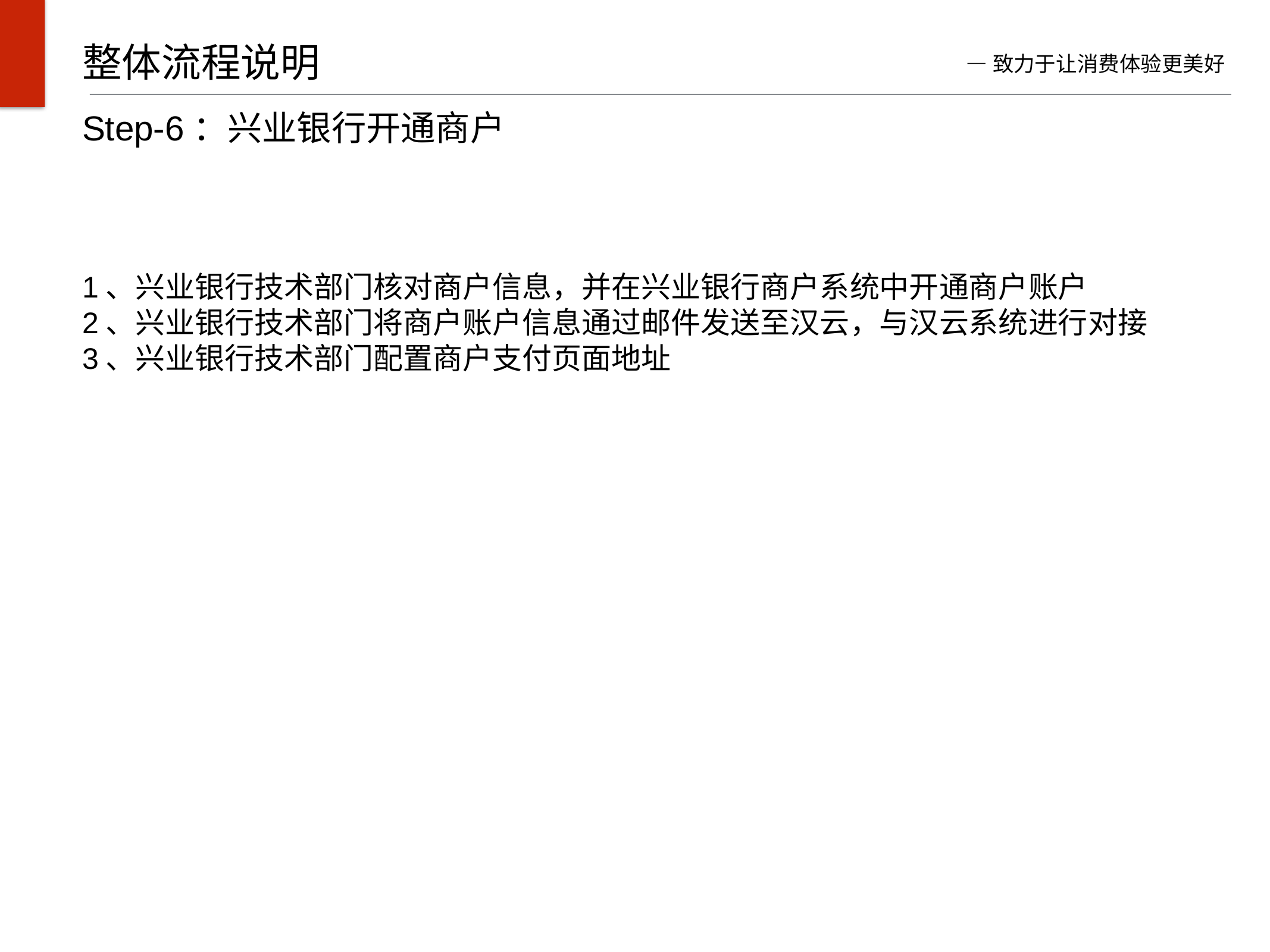

整体流程说明
 —致力于让消费体验更美好

Step-6：兴业银行开通商户
1、兴业银行技术部门核对商户信息，并在兴业银行商户系统中开通商户账户
2、兴业银行技术部门将商户账户信息通过邮件发送至汉云，与汉云系统进行对接
3、兴业银行技术部门配置商户支付页面地址